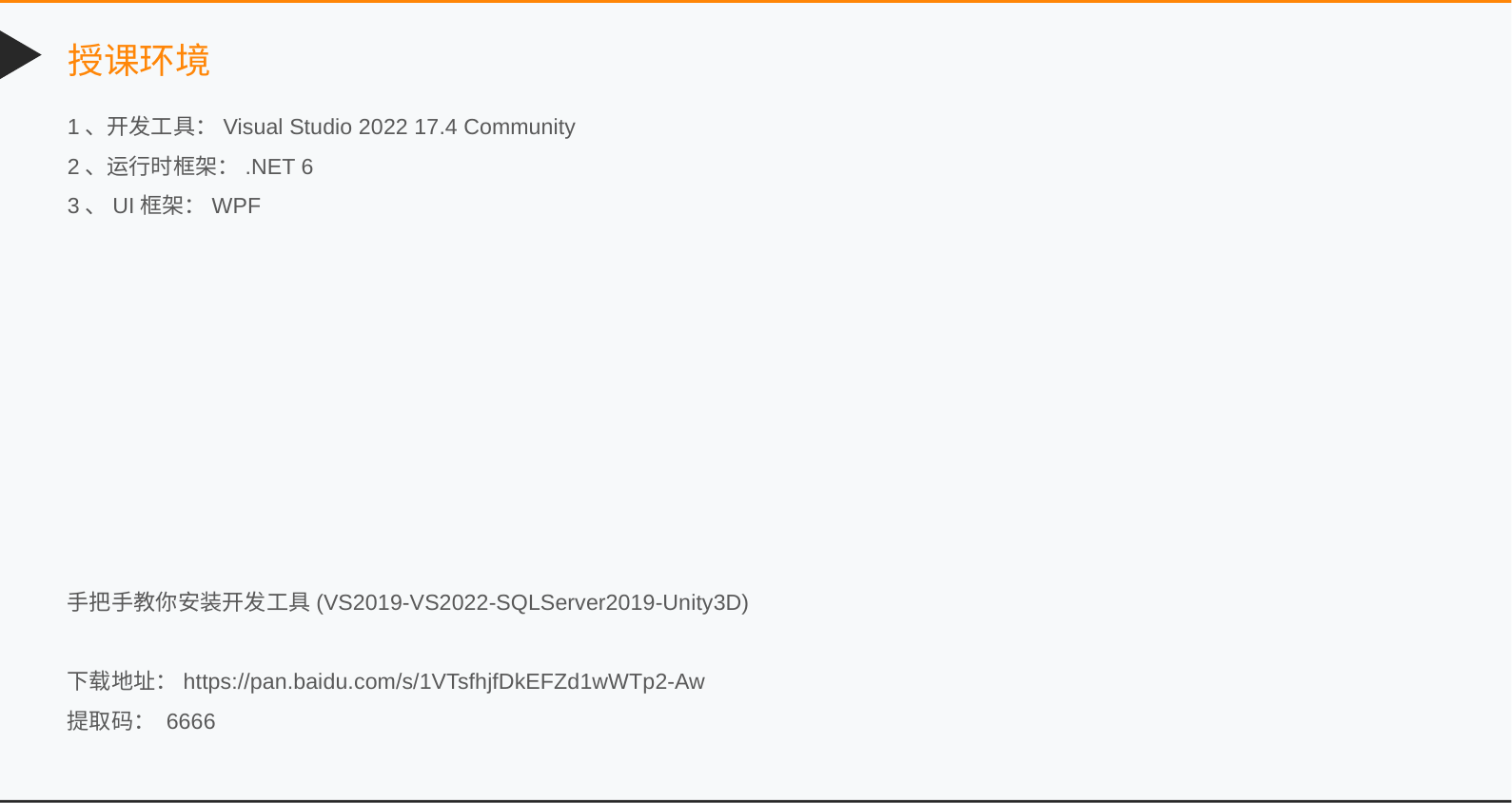

授课环境
1、开发工具：Visual Studio 2022 17.4 Community
2、运行时框架：.NET 6
3、UI框架：WPF

手把手教你安装开发工具(VS2019-VS2022-SQLServer2019-Unity3D)

下载地址：https://pan.baidu.com/s/1VTsfhjfDkEFZd1wWTp2-Aw
提取码： 6666